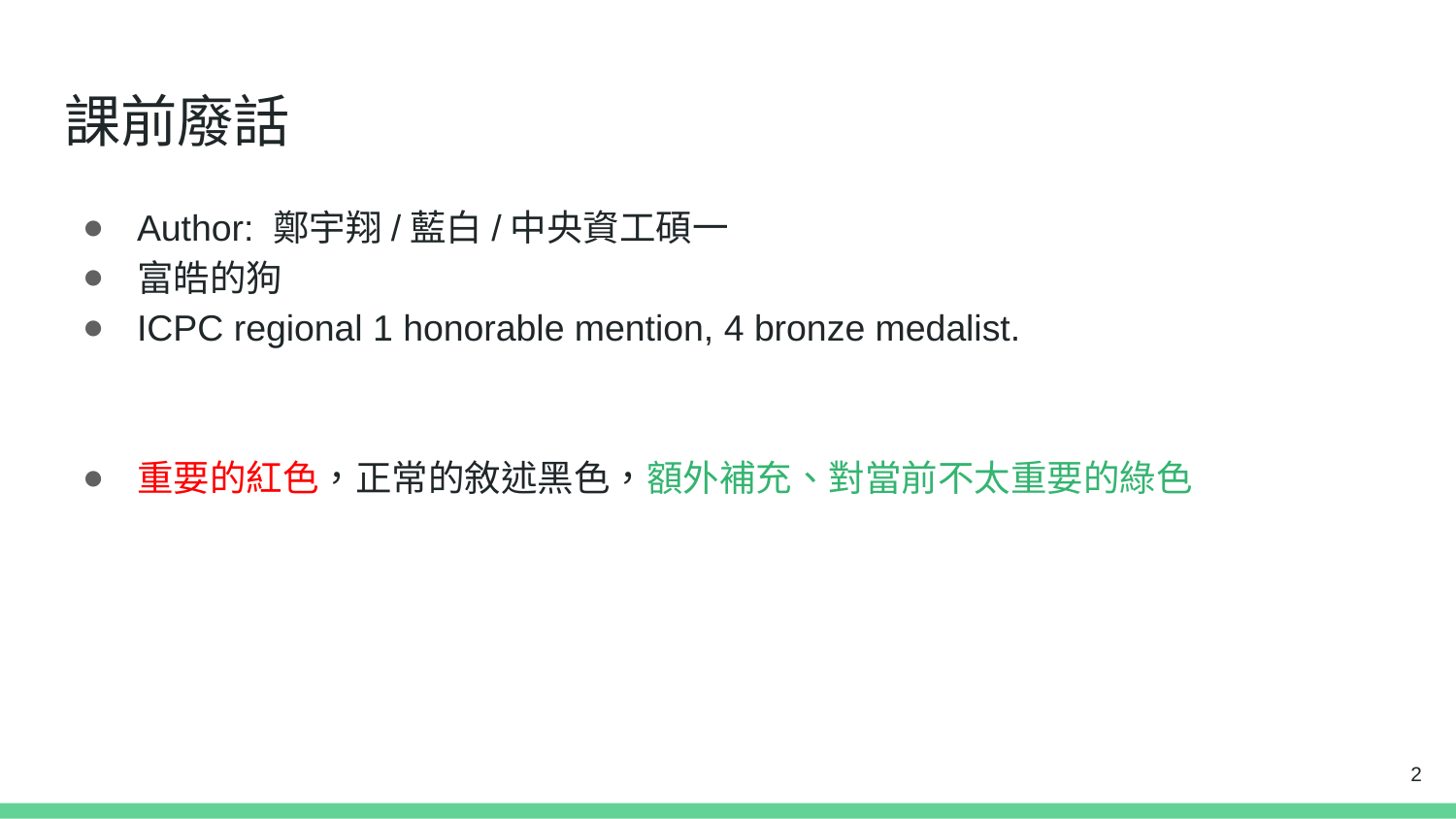

# 課前廢話
Author: 鄭宇翔/藍白/中央資工碩一
富皓的狗
ICPC regional 1 honorable mention, 4 bronze medalist.

重要的紅色，正常的敘述黑色，額外補充、對當前不太重要的綠色
2